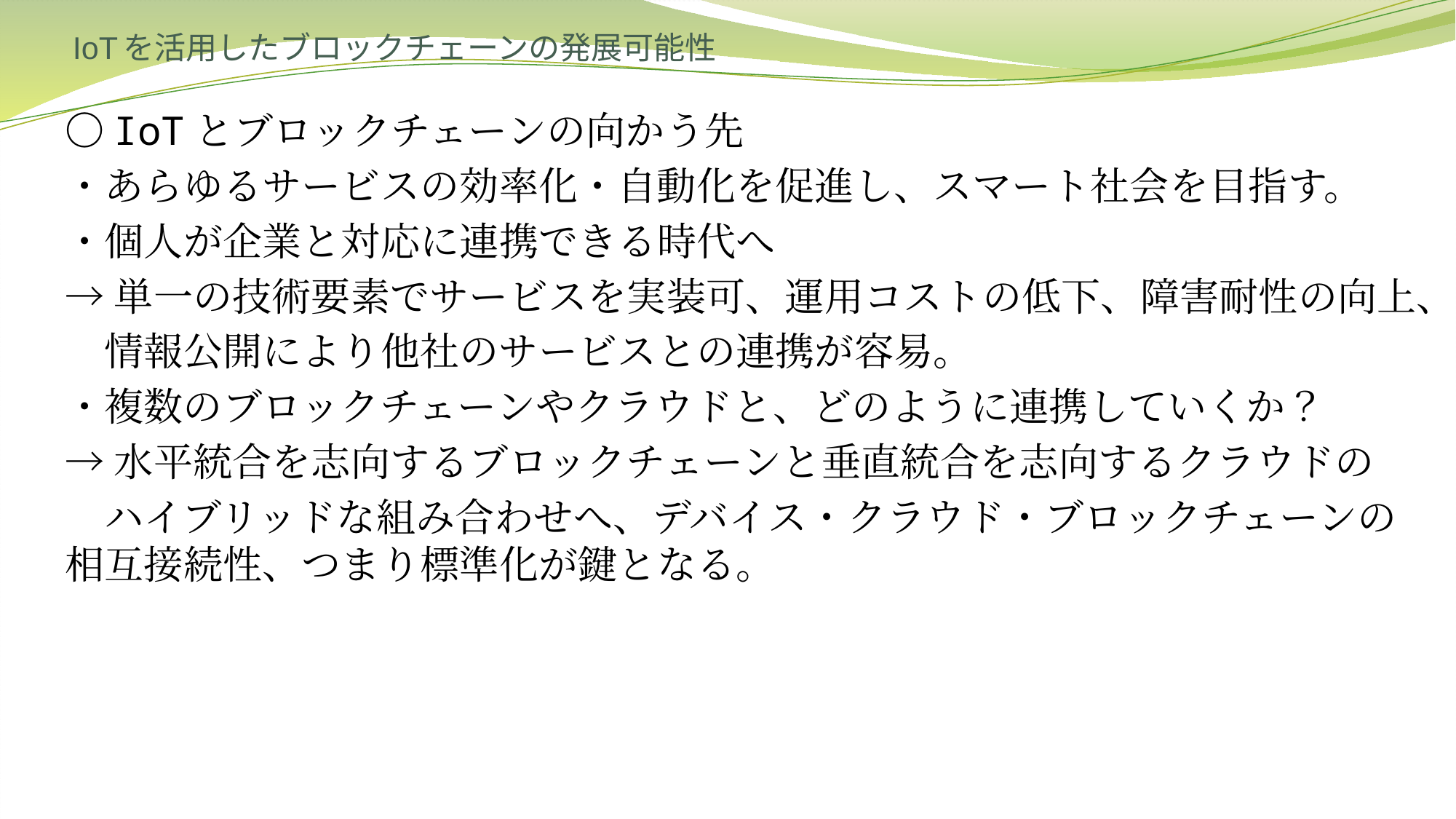

# IoTを活用したブロックチェーンの発展可能性
〇IoTとブロックチェーンの向かう先
・あらゆるサービスの効率化・自動化を促進し、スマート社会を目指す。
・個人が企業と対応に連携できる時代へ
→単一の技術要素でサービスを実装可、運用コストの低下、障害耐性の向上、
　情報公開により他社のサービスとの連携が容易。
・複数のブロックチェーンやクラウドと、どのように連携していくか？
→水平統合を志向するブロックチェーンと垂直統合を志向するクラウドの
　ハイブリッドな組み合わせへ、デバイス・クラウド・ブロックチェーンの相互接続性、つまり標準化が鍵となる。